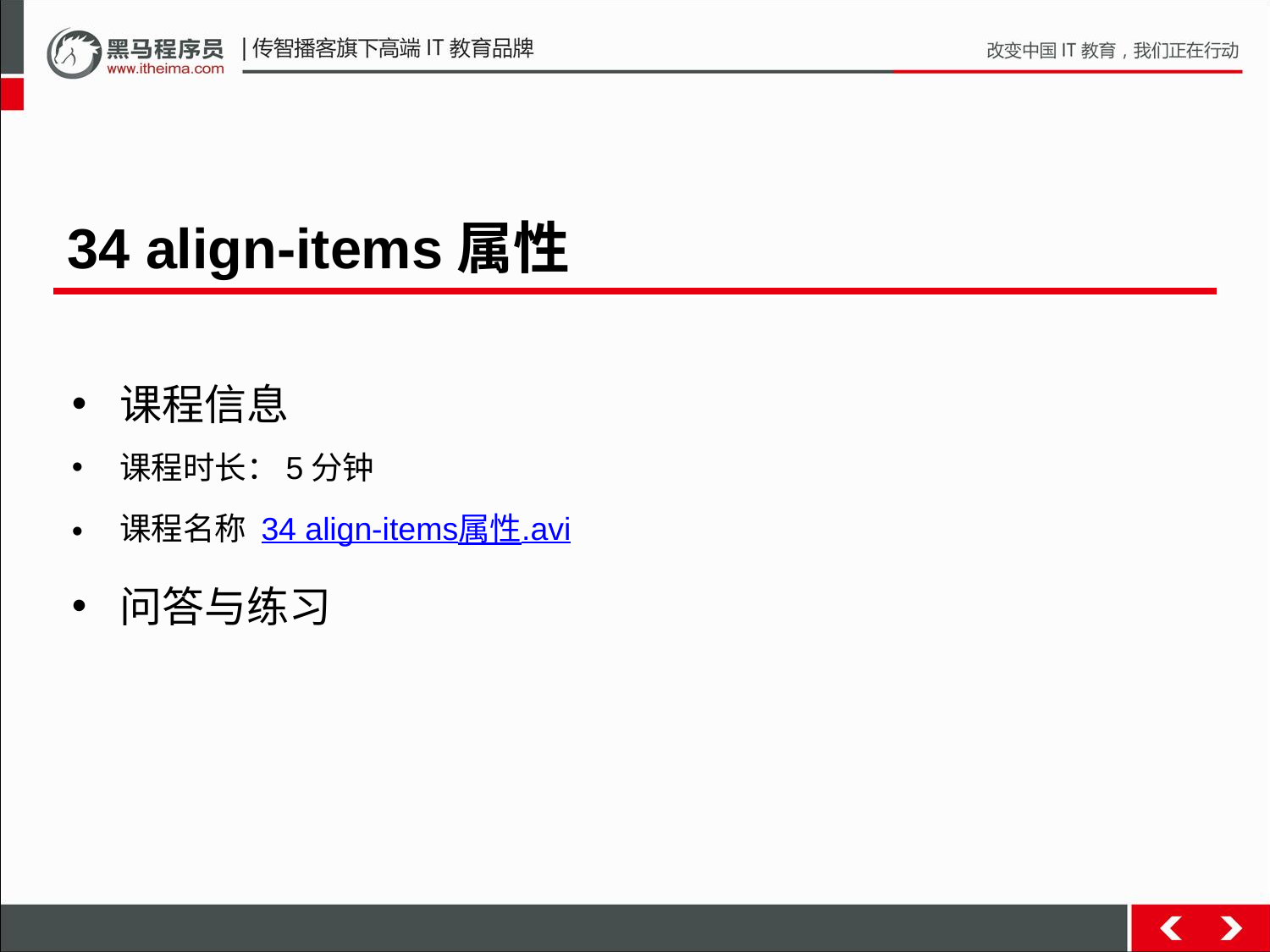

34 align-items属性
课程信息
课程时长：5分钟
课程名称 34 align-items属性.avi
问答与练习